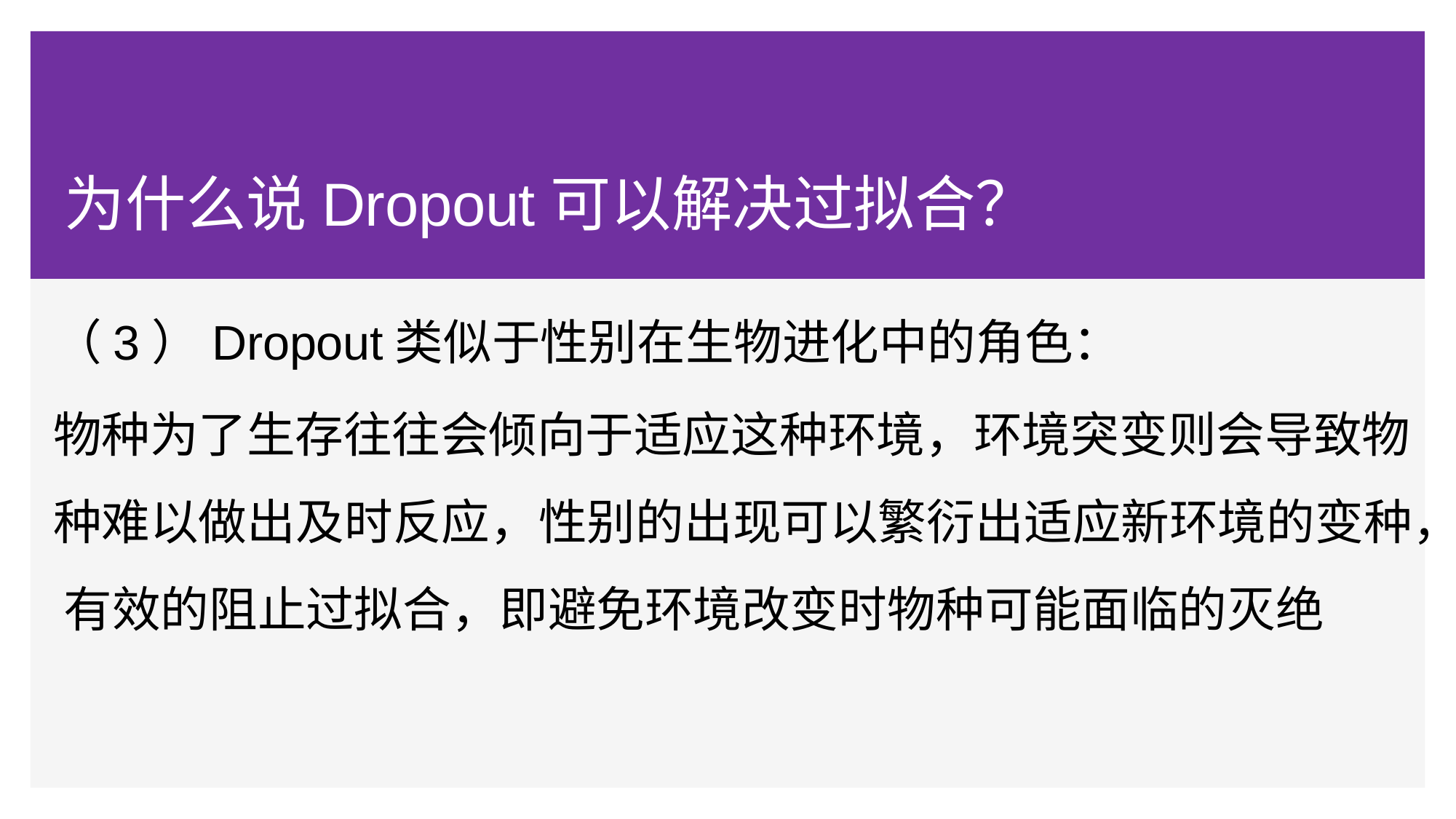

# 为什么说Dropout可以解决过拟合？
（3）Dropout类似于性别在生物进化中的角色：
物种为了生存往往会倾向于适应这种环境，环境突变则会导致物 种难以做出及时反应，性别的出现可以繁衍出适应新环境的变种， 有效的阻止过拟合，即避免环境改变时物种可能面临的灭绝